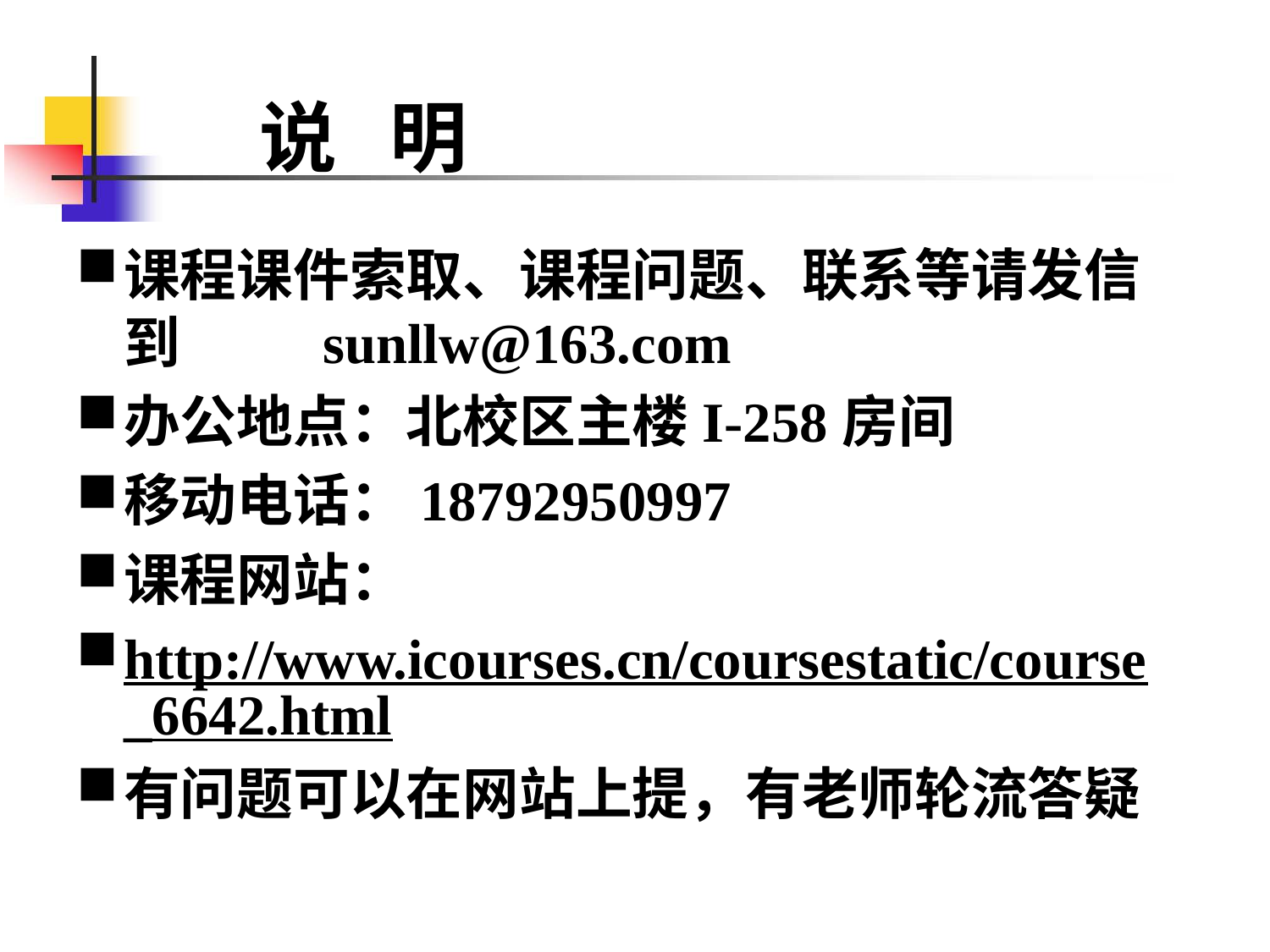

# 说   明
课程课件索取、课程问题、联系等请发信到          sunllw@163.com
办公地点：北校区主楼I-258房间
移动电话：18792950997
课程网站：
http://www.icourses.cn/coursestatic/course_6642.html
有问题可以在网站上提，有老师轮流答疑